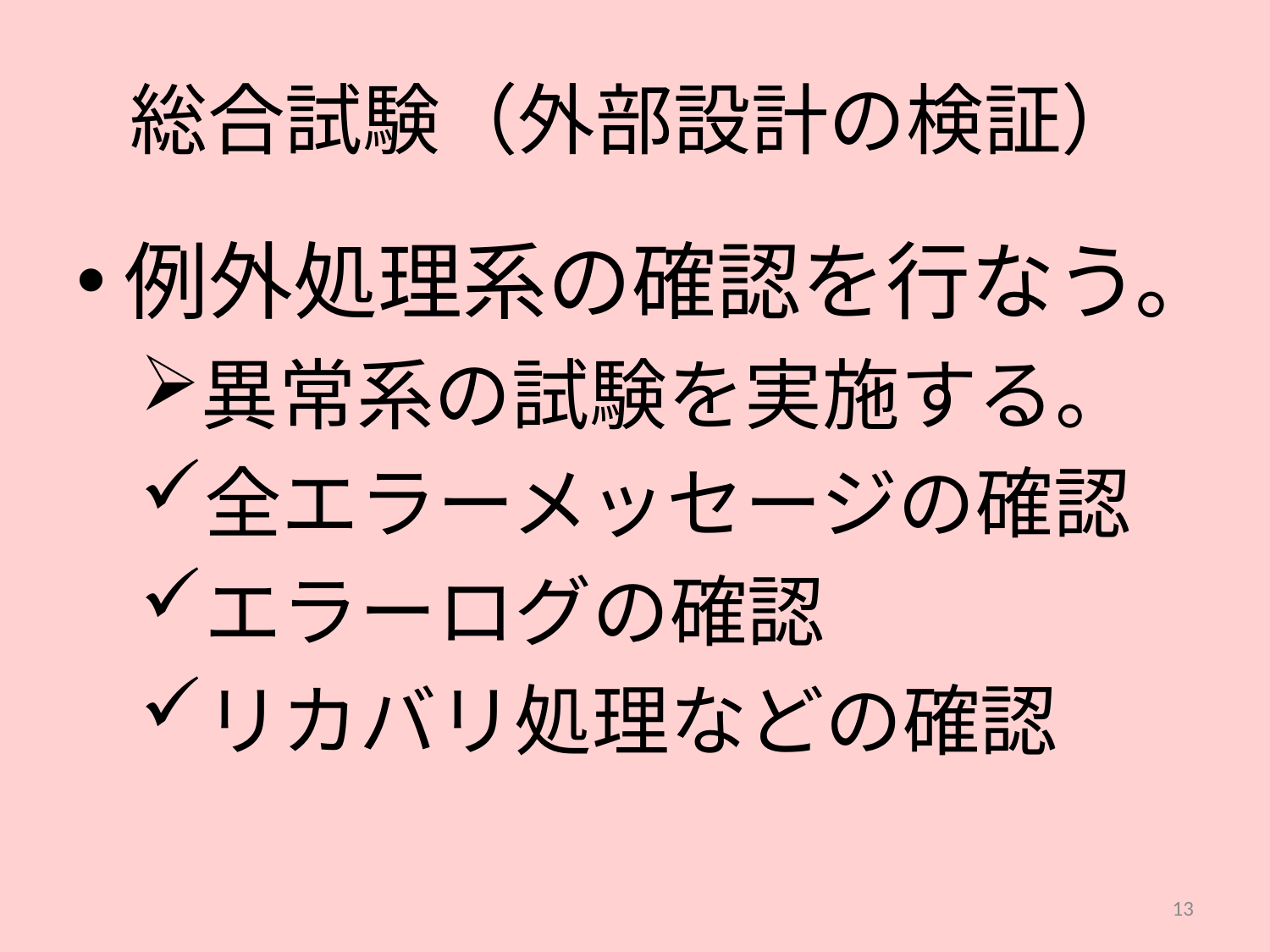

# 総合試験（外部設計の検証）
例外処理系の確認を行なう。
異常系の試験を実施する。
全エラーメッセージの確認
エラーログの確認
リカバリ処理などの確認
13